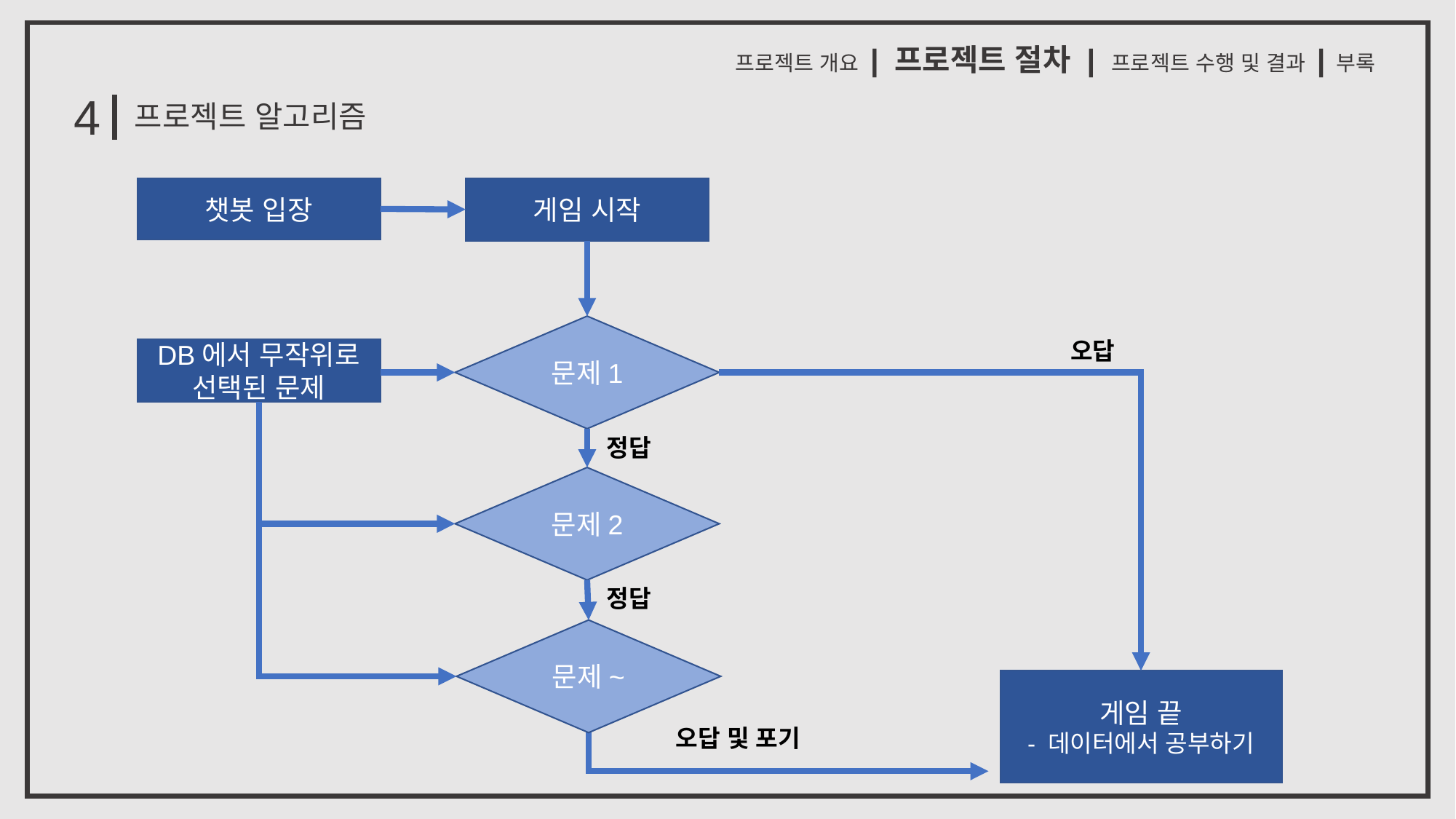

프로젝트 개요 | 프로젝트 절차 | 프로젝트 수행 및 결과 | 부록
4
프로젝트 알고리즘
챗봇 입장
문제1
오답
정답
문제2
정답
문제~
게임 끝
- 데이터에서 공부하기
오답 및 포기
게임 시작
DB에서 무작위로 선택된 문제